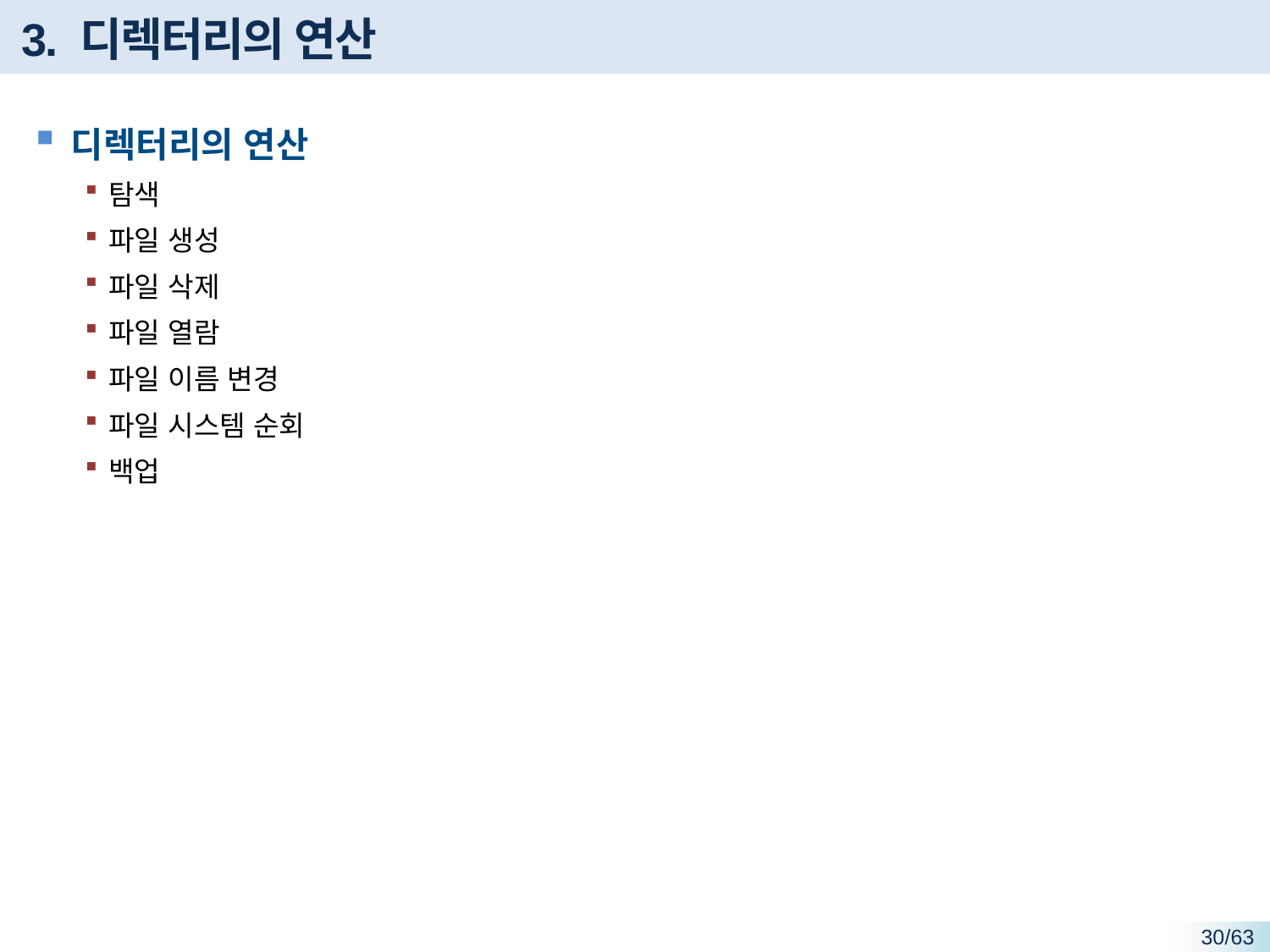

# 3. 디렉터리의 연산
디렉터리의 연산
탐색
파일 생성
파일 삭제
파일 열람
파일 이름 변경
파일 시스템 순회
백업